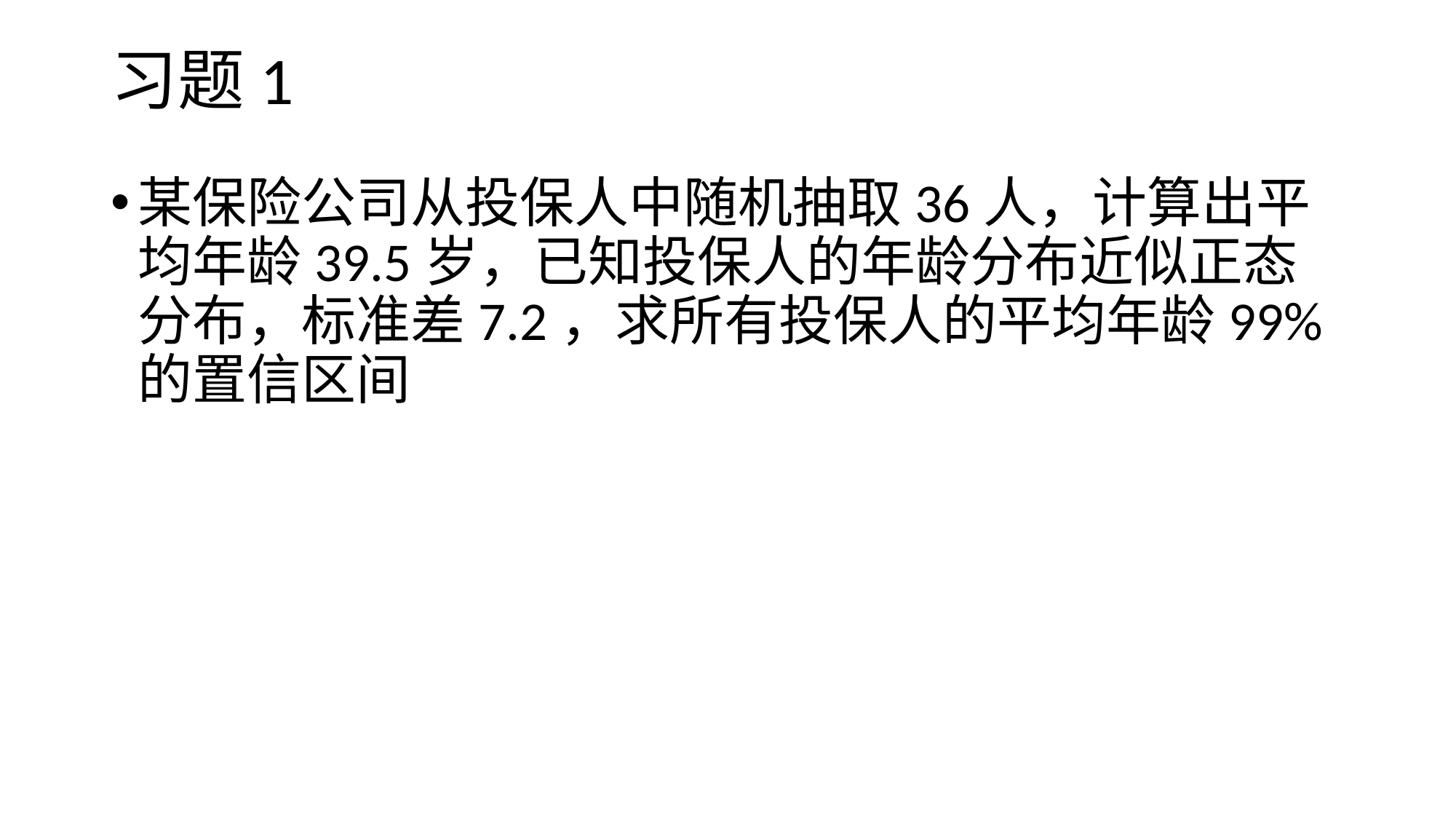

# 习题1
某保险公司从投保人中随机抽取36人，计算出平均年龄39.5岁，已知投保人的年龄分布近似正态分布，标准差7.2，求所有投保人的平均年龄99%的置信区间